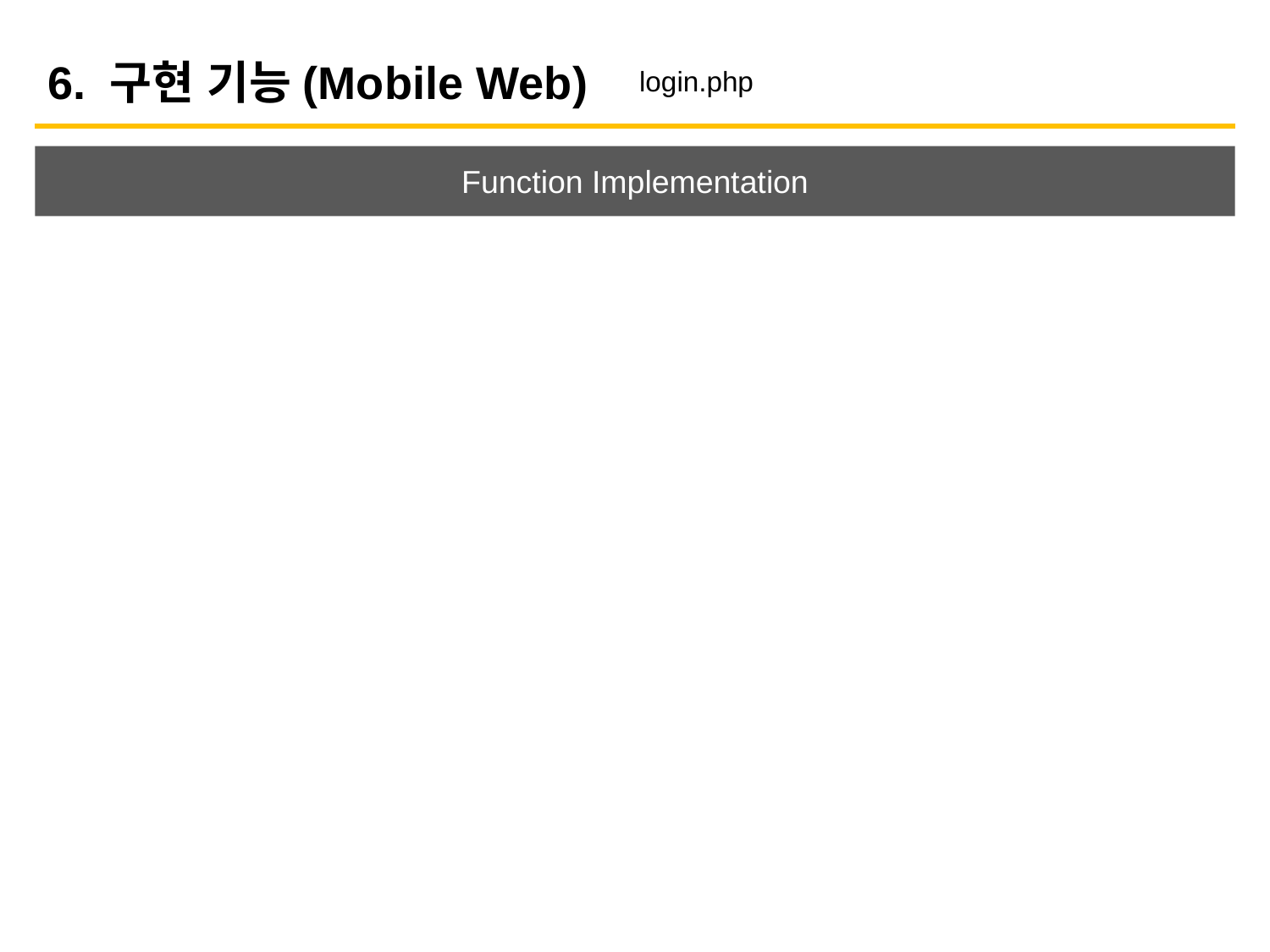

6. 구현 기능(Mobile Web)
login.php
Function Implementation